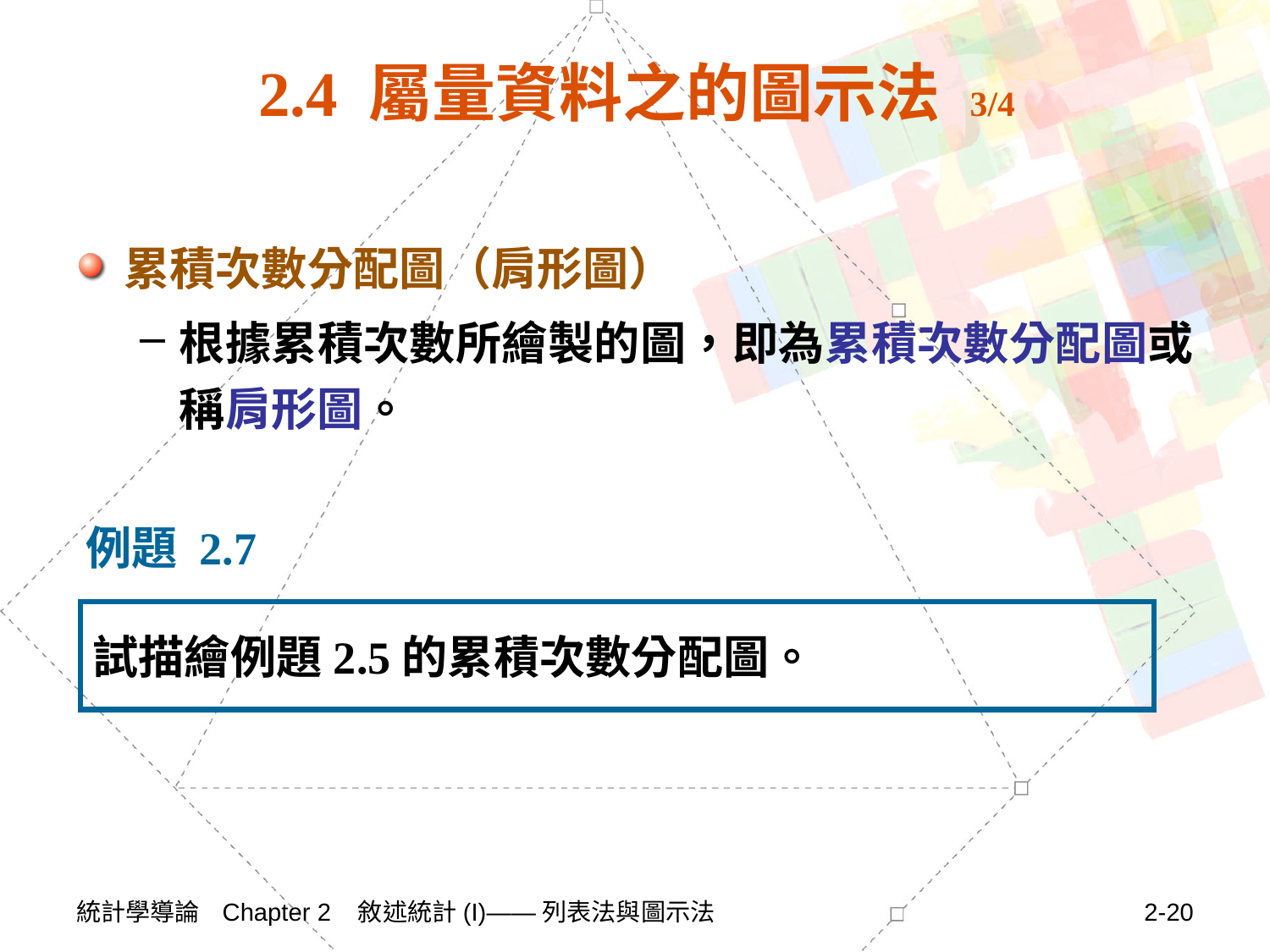

2.4 屬量資料之的圖示法 3/4
累積次數分配圖（肩形圖）
根據累積次數所繪製的圖，即為累積次數分配圖或稱肩形圖。
例題 2.7
試描繪例題2.5的累積次數分配圖。
統計學導論   Chapter 2   敘述統計(I)——列表法與圖示法
2-20